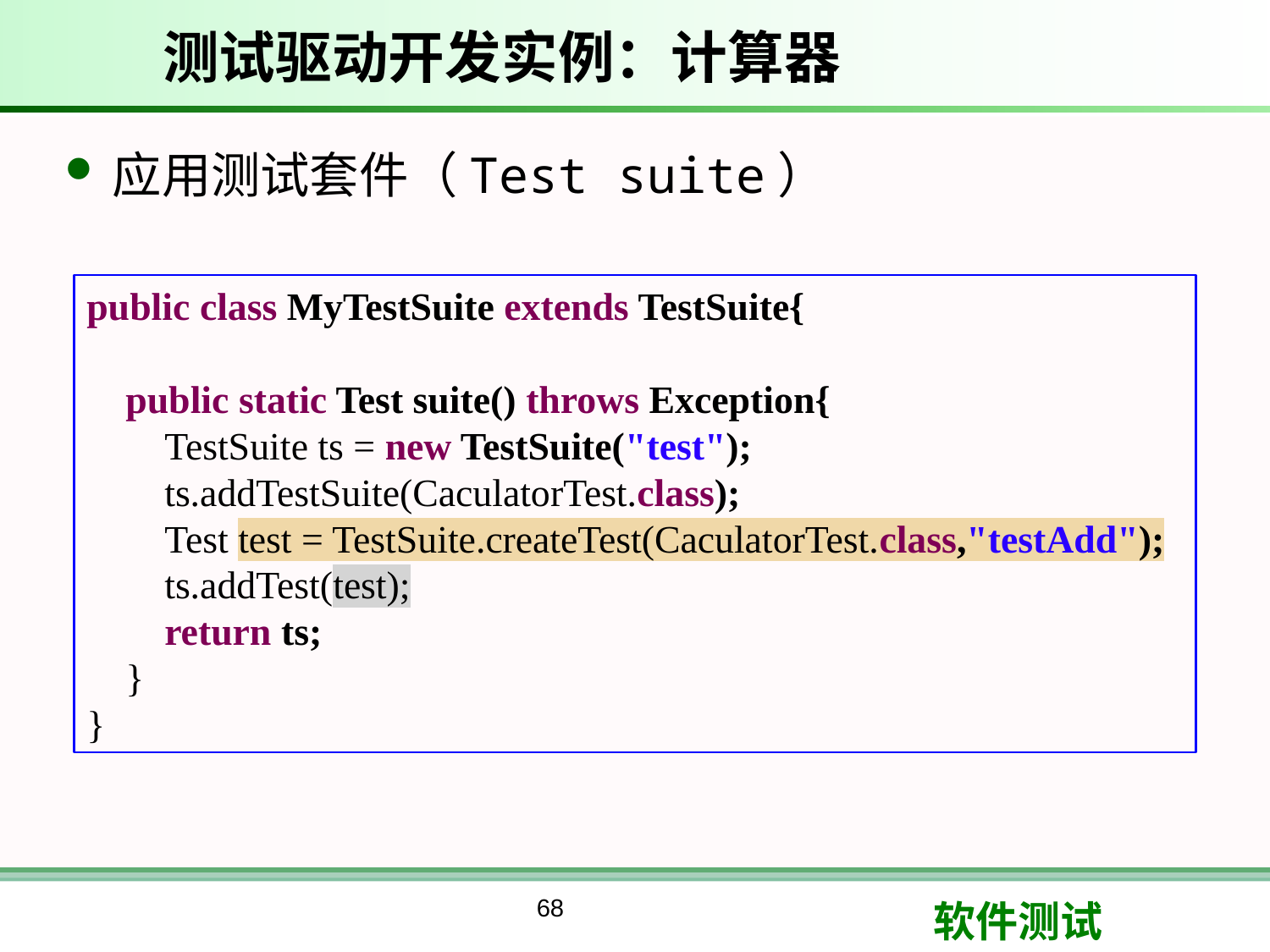

# 测试驱动开发实例：计算器
应用测试套件（Test suite）

public class MyTestSuite extends TestSuite{

    public static Test suite() throws Exception{
        TestSuite ts = new TestSuite("test");
        ts.addTestSuite(CaculatorTest.class);
        Test test = TestSuite.createTest(CaculatorTest.class,"testAdd");
        ts.addTest(test);
        return ts;
    }
}
68